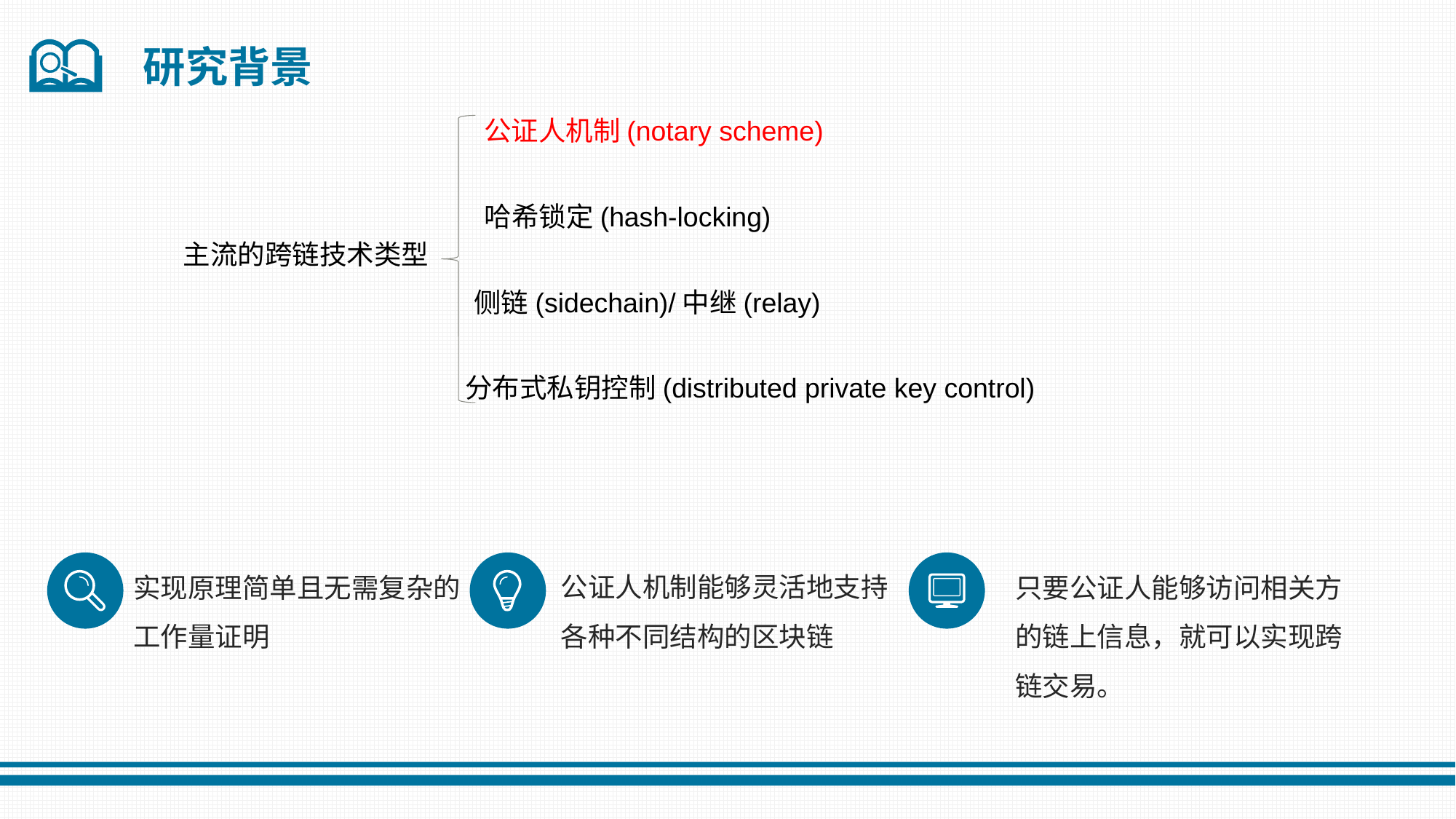

研究背景
公证人机制(notary scheme)

哈希锁定(hash-locking)
主流的跨链技术类型
侧链(sidechain)/中继(relay)
分布式私钥控制(distributed private key control)
公证人机制能够灵活地支持各种不同结构的区块链
实现原理简单且无需复杂的工作量证明
只要公证人能够访问相关方的链上信息，就可以实现跨链交易。